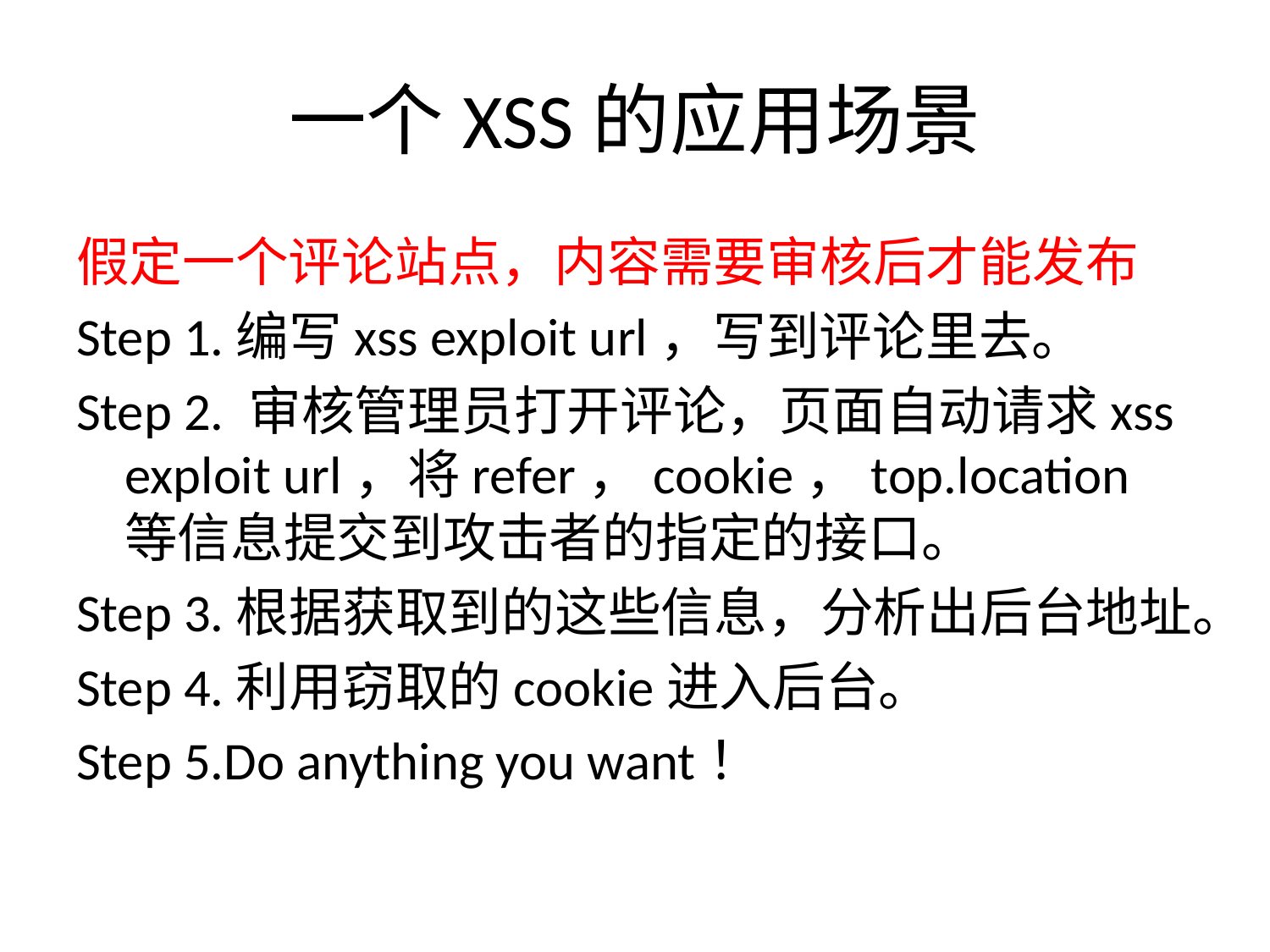

# 一个XSS的应用场景
假定一个评论站点，内容需要审核后才能发布
Step 1.编写xss exploit url，写到评论里去。
Step 2. 审核管理员打开评论，页面自动请求xss exploit url，将refer，cookie，top.location等信息提交到攻击者的指定的接口。
Step 3.根据获取到的这些信息，分析出后台地址。
Step 4.利用窃取的cookie进入后台。
Step 5.Do anything you want！